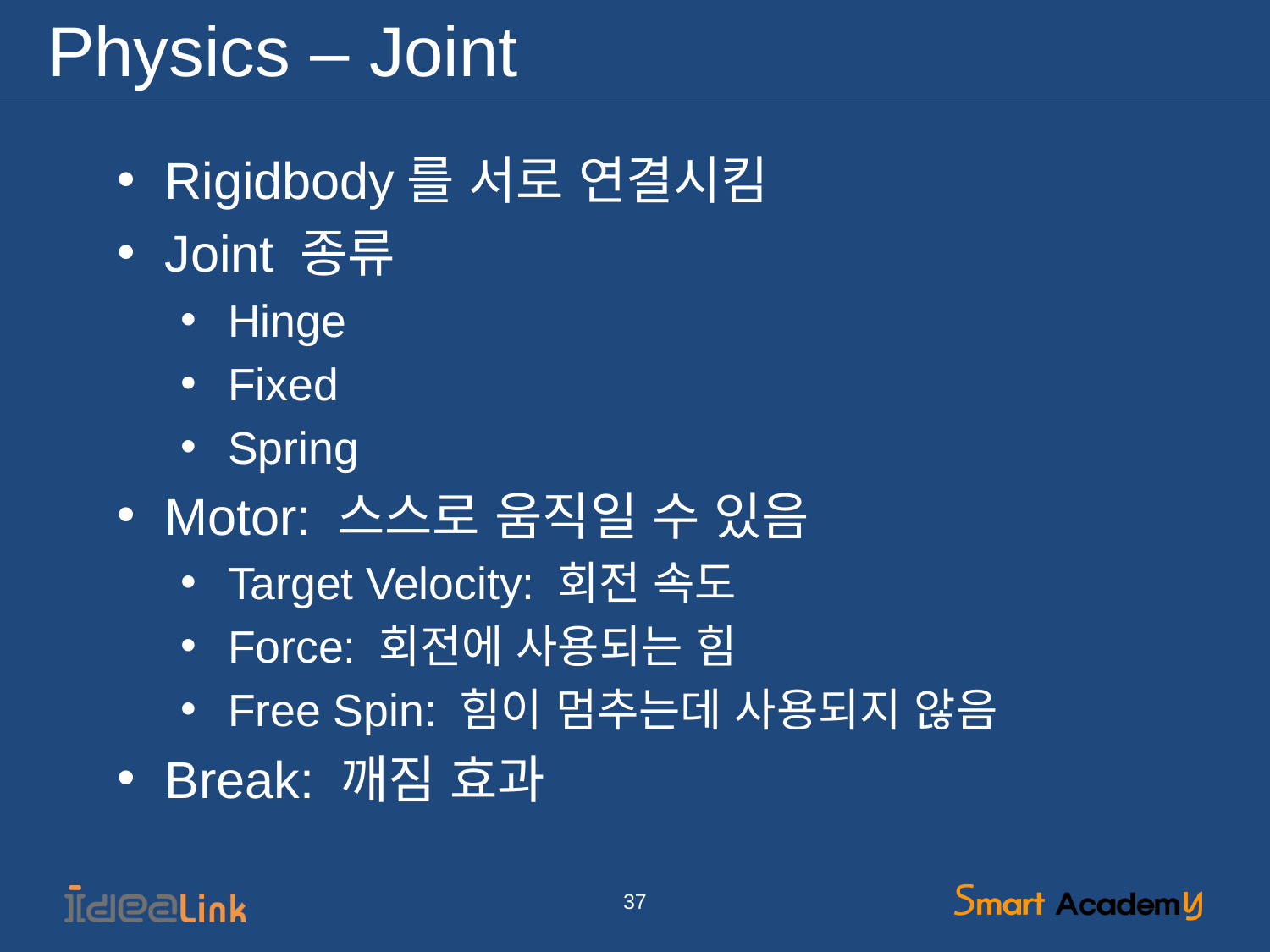

# Physics – Joint
Rigidbody를 서로 연결시킴
Joint 종류
Hinge
Fixed
Spring
Motor: 스스로 움직일 수 있음
Target Velocity: 회전 속도
Force: 회전에 사용되는 힘
Free Spin: 힘이 멈추는데 사용되지 않음
Break: 깨짐 효과
37